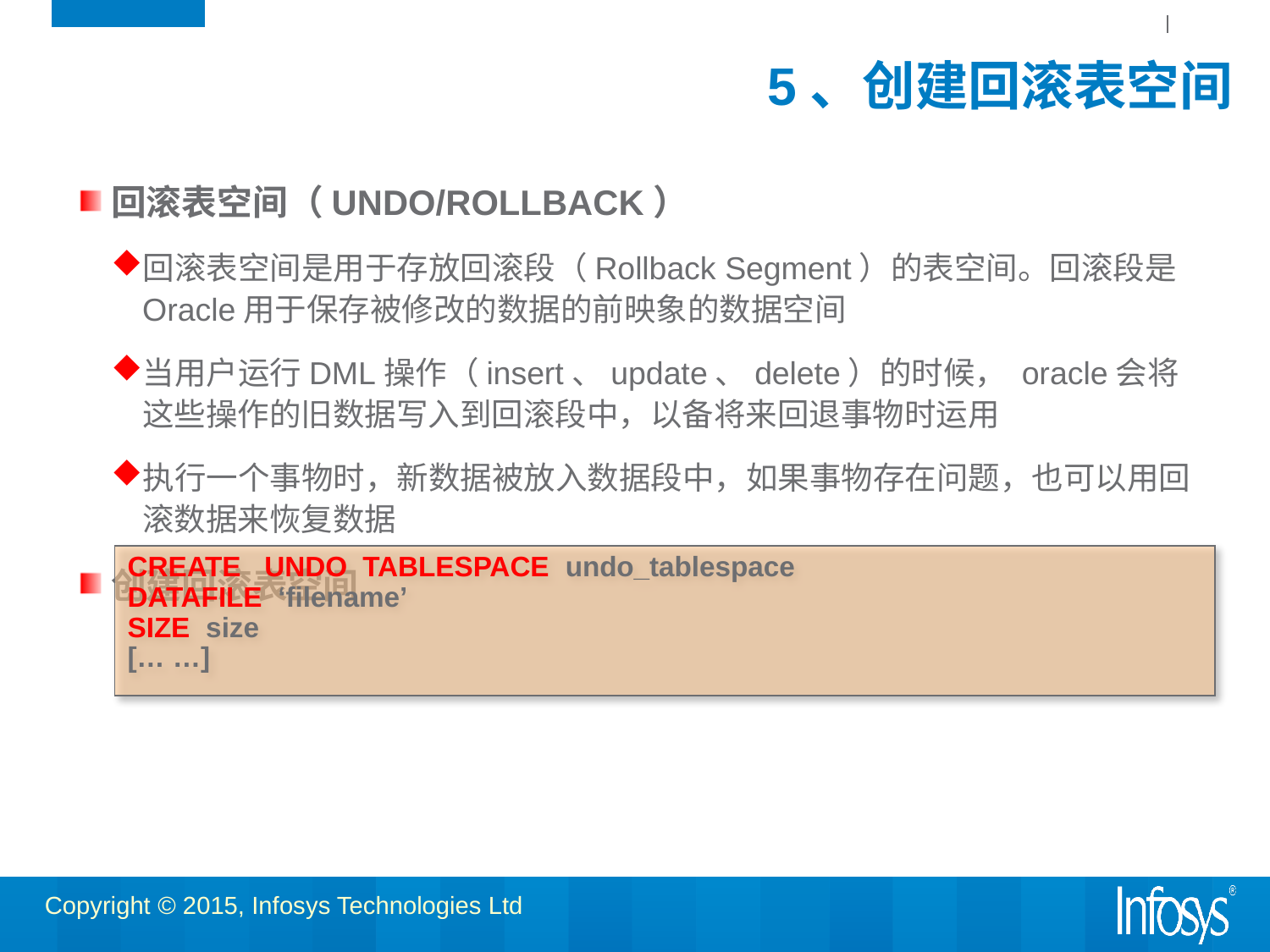

# 5、创建回滚表空间
回滚表空间（UNDO/ROLLBACK）
回滚表空间是用于存放回滚段（Rollback Segment）的表空间。回滚段是Oracle用于保存被修改的数据的前映象的数据空间
当用户运行DML操作（insert、update、delete）的时候， oracle会将这些操作的旧数据写入到回滚段中，以备将来回退事物时运用
执行一个事物时，新数据被放入数据段中，如果事物存在问题，也可以用回滚数据来恢复数据
创建回滚表空间
CREATE   UNDO  TABLESPACE  undo_tablespace
DATAFILE  ‘filename’
SIZE  size
[… …]